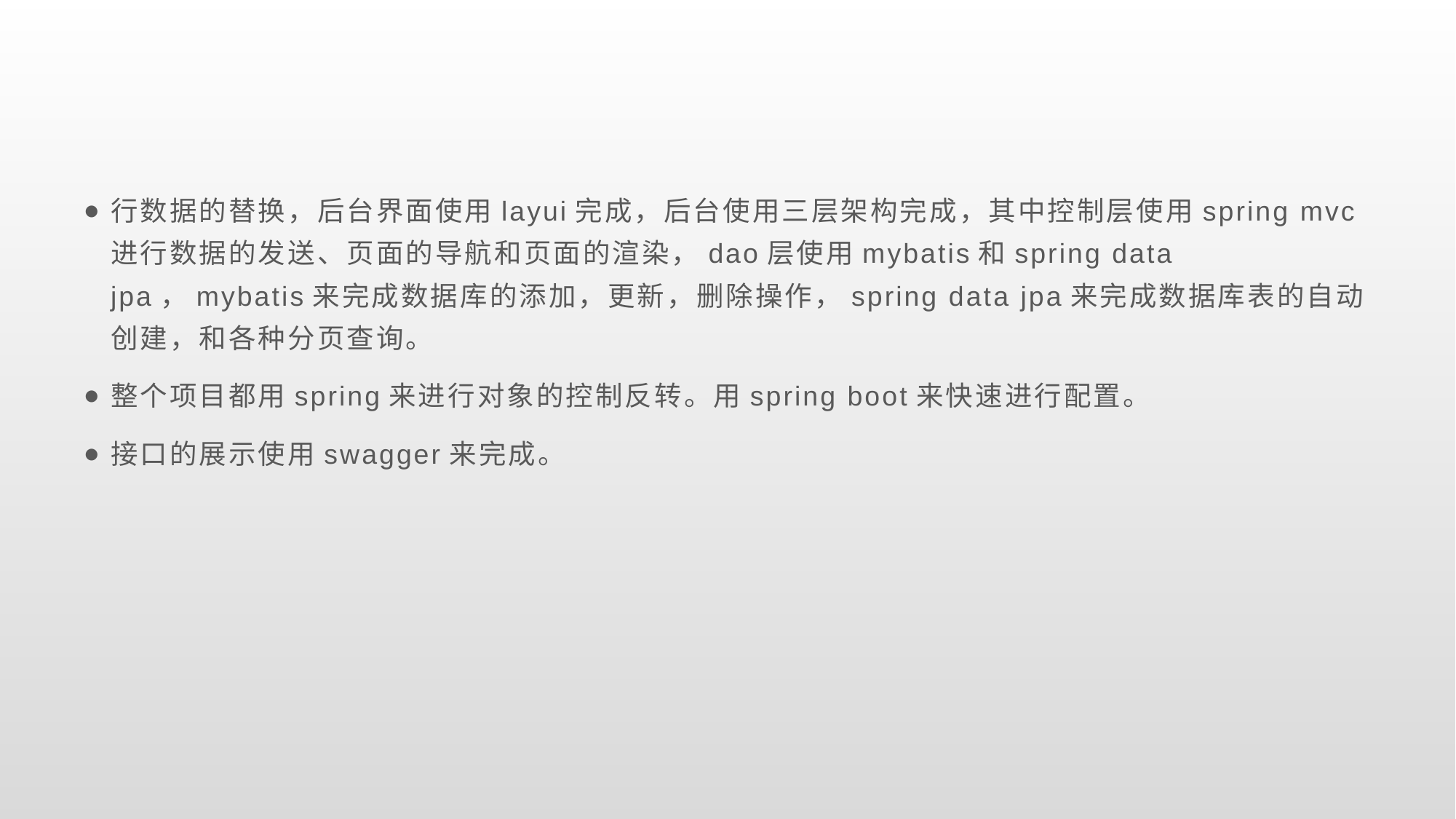

行数据的替换，后台界面使用layui完成，后台使用三层架构完成，其中控制层使用spring mvc进行数据的发送、页面的导航和页面的渲染，dao层使用mybatis和spring data jpa，mybatis来完成数据库的添加，更新，删除操作，spring data jpa来完成数据库表的自动创建，和各种分页查询。
整个项目都用spring来进行对象的控制反转。用spring boot来快速进行配置。
接口的展示使用swagger来完成。